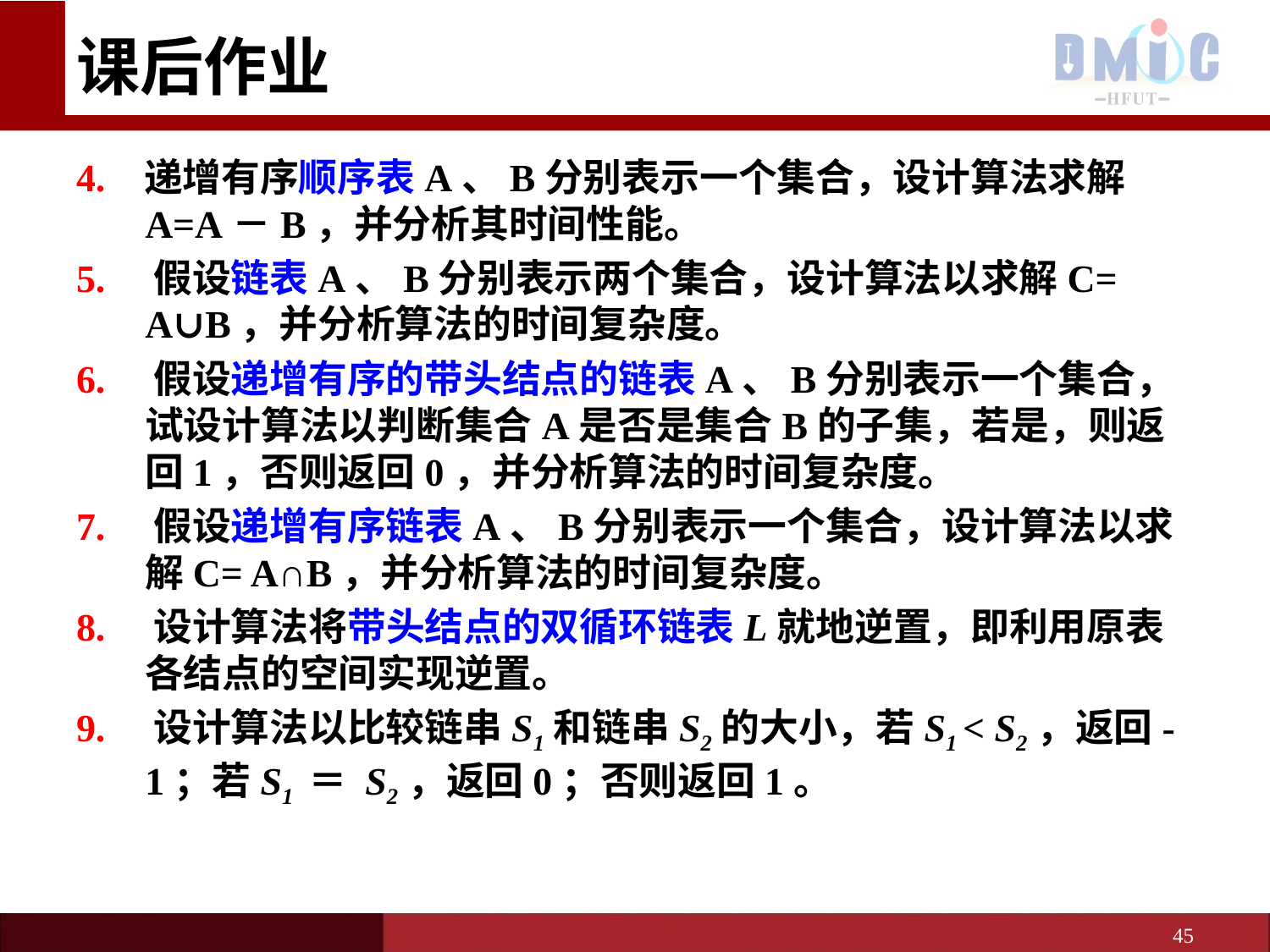

45
# 课后作业
4.   递增有序顺序表A、B分别表示一个集合，设计算法求解A=A－B，并分析其时间性能。
5.    假设链表A、B分别表示两个集合，设计算法以求解C= A∪B，并分析算法的时间复杂度。
6.    假设递增有序的带头结点的链表A、B分别表示一个集合，试设计算法以判断集合A是否是集合B的子集，若是，则返回1，否则返回0，并分析算法的时间复杂度。
7.    假设递增有序链表A、B分别表示一个集合，设计算法以求解C= A∩B，并分析算法的时间复杂度。
8.    设计算法将带头结点的双循环链表L就地逆置，即利用原表各结点的空间实现逆置。
9.    设计算法以比较链串S1和链串S2的大小，若S1 < S2，返回-1；若S1 ＝ S2，返回0；否则返回1。